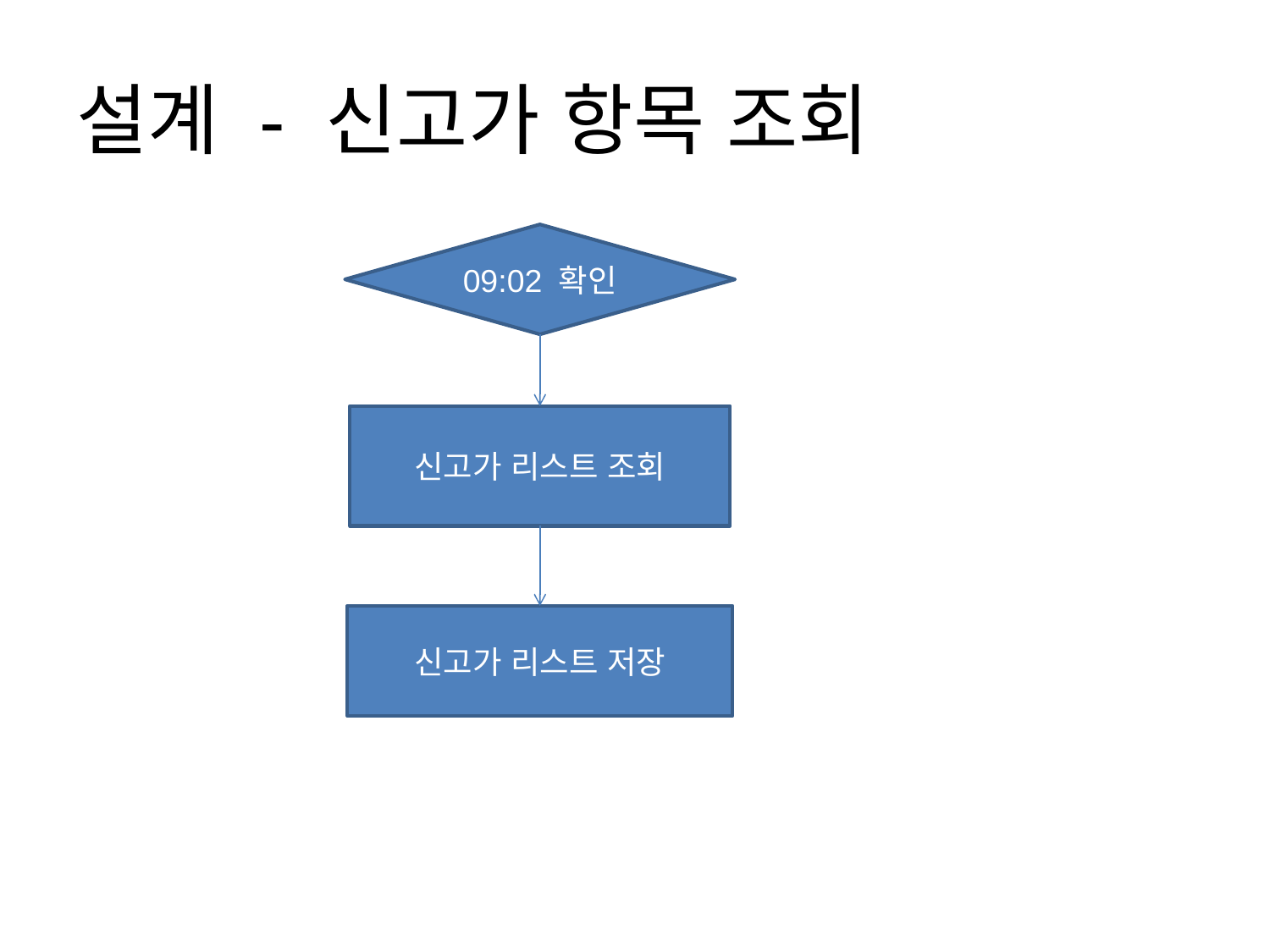

# 설계 - 신고가 항목 조회
09:02 확인
신고가 리스트 조회
신고가 리스트 저장